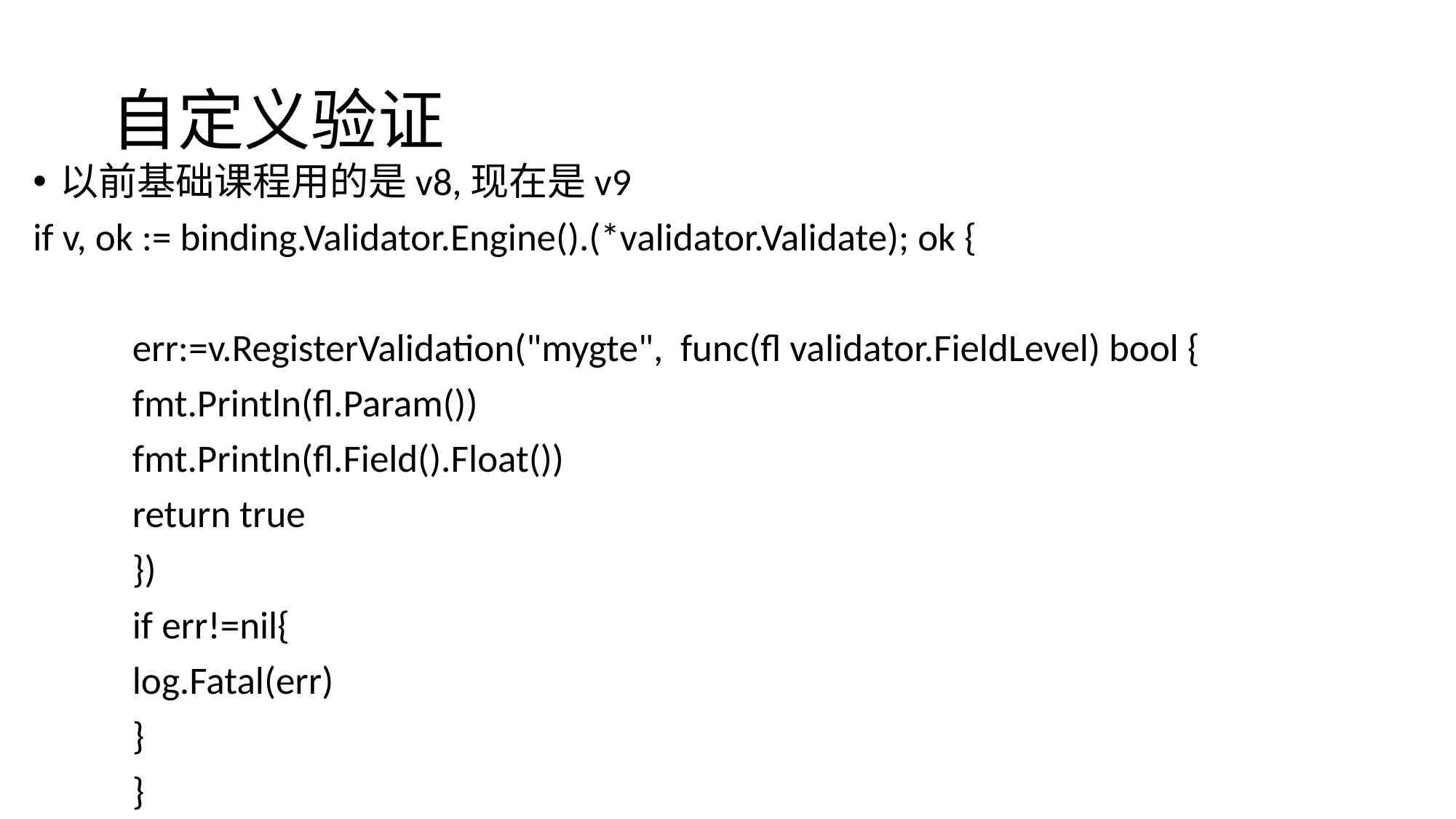

# 自定义验证
以前基础课程用的是v8,现在是v9
if v, ok := binding.Validator.Engine().(*validator.Validate); ok {

		err:=v.RegisterValidation("mygte",  func(fl validator.FieldLevel) bool {
			fmt.Println(fl.Param())
			fmt.Println(fl.Field().Float())
			return true
		})
		if err!=nil{
			log.Fatal(err)
		}
	}